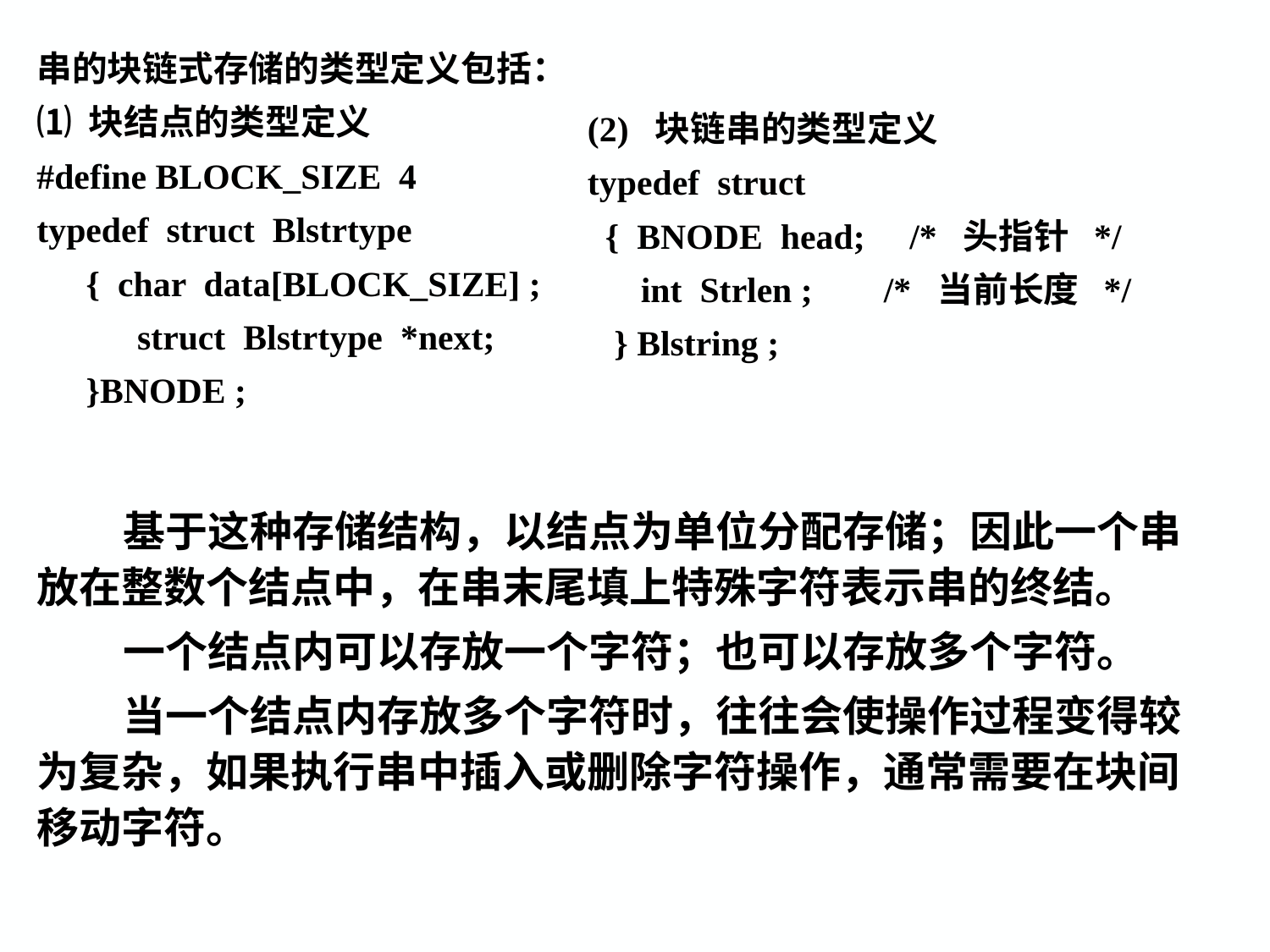

串的块链式存储的类型定义包括：
⑴ 块结点的类型定义
#define BLOCK_SIZE  4
typedef  struct  Blstrtype
{  char  data[BLOCK_SIZE] ;
struct  Blstrtype  *next;
}BNODE ;
(2)  块链串的类型定义
typedef  struct
  {  BNODE  head;     /*  头指针  */
      int  Strlen ;        /*  当前长度  */
   } Blstring ;

        基于这种存储结构，以结点为单位分配存储；因此一个串放在整数个结点中，在串末尾填上特殊字符表示串的终结。
        一个结点内可以存放一个字符；也可以存放多个字符。
        当一个结点内存放多个字符时，往往会使操作过程变得较为复杂，如果执行串中插入或删除字符操作，通常需要在块间移动字符。